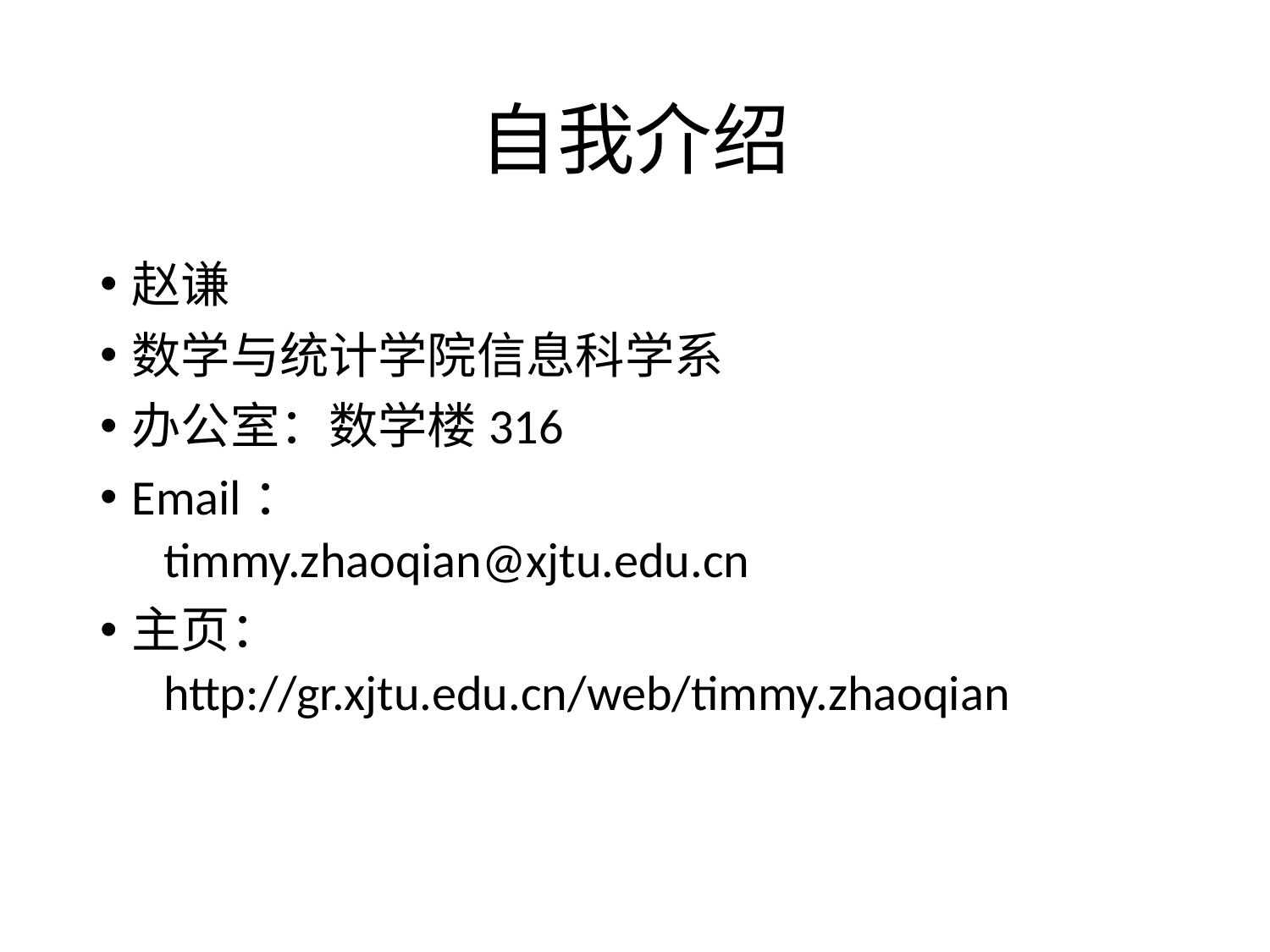

# 自我介绍
赵谦
数学与统计学院信息科学系
办公室：数学楼316
Email：
timmy.zhaoqian@xjtu.edu.cn
主页：
http://gr.xjtu.edu.cn/web/timmy.zhaoqian